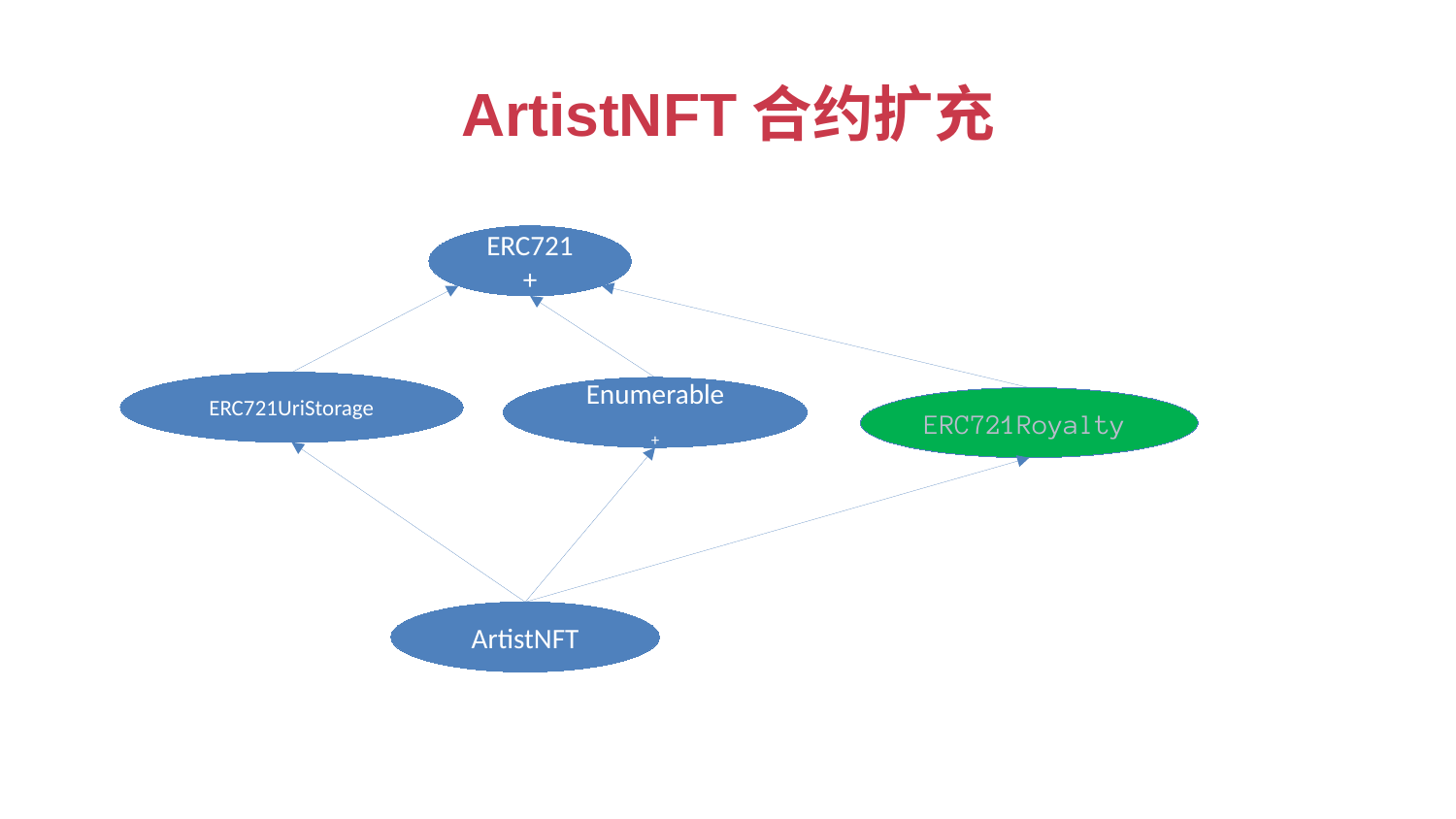

ArtistNFT合约扩充
ERC721
+
ERC721UriStorage
ERC721Royalty
ArtistNFT
Enumerable
+